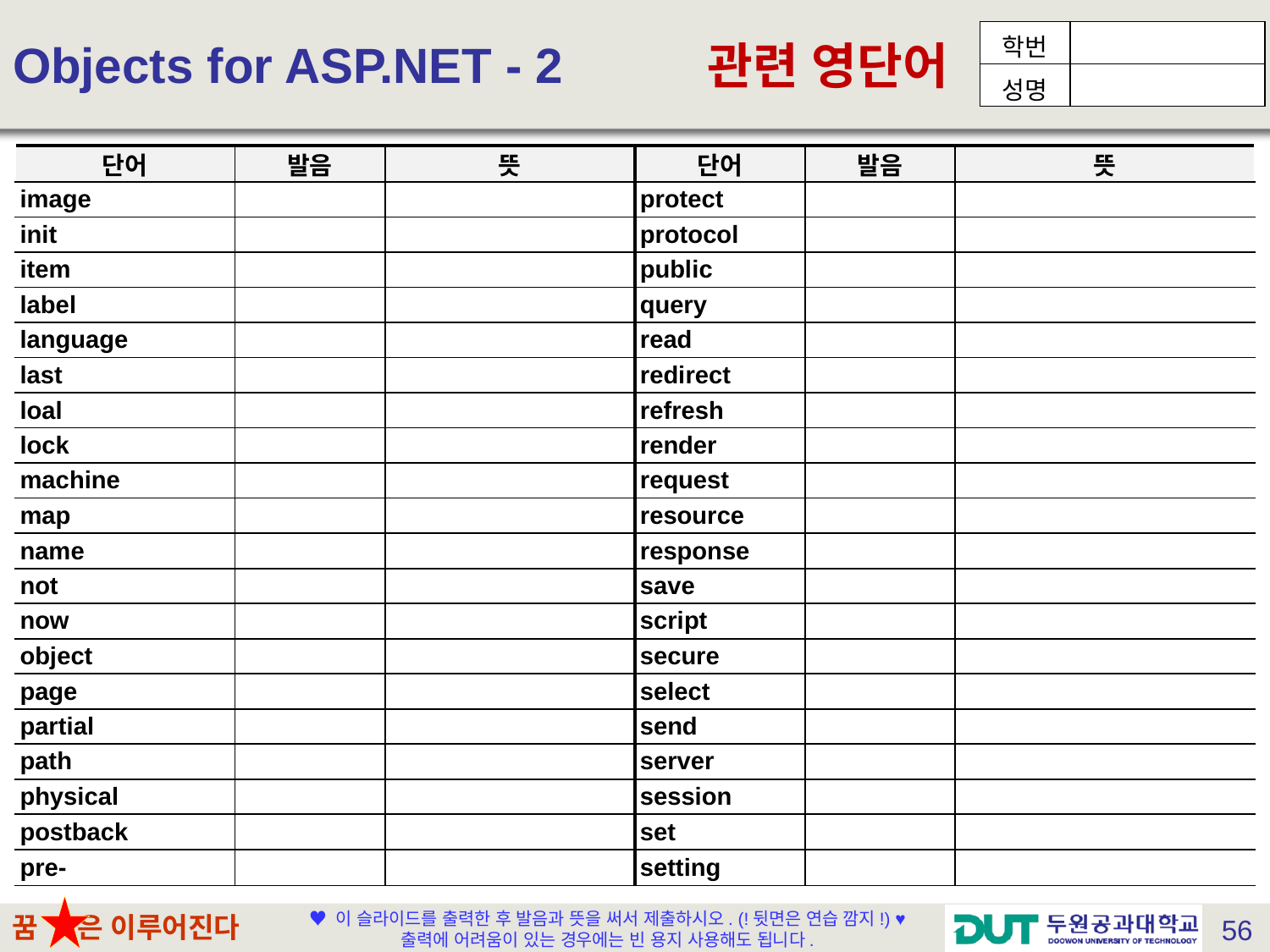

# Objects for ASP.NET - 2
| 단어 | 발음 | 뜻 | 단어 | 발음 | 뜻 |
| --- | --- | --- | --- | --- | --- |
| image |  |  | protect |  |  |
| init |  |  | protocol |  |  |
| item |  |  | public |  |  |
| label |  |  | query |  |  |
| language |  |  | read |  |  |
| last |  |  | redirect |  |  |
| loal |  |  | refresh |  |  |
| lock |  |  | render |  |  |
| machine |  |  | request |  |  |
| map |  |  | resource |  |  |
| name |  |  | response |  |  |
| not |  |  | save |  |  |
| now |  |  | script |  |  |
| object |  |  | secure |  |  |
| page |  |  | select |  |  |
| partial |  |  | send |  |  |
| path |  |  | server |  |  |
| physical |  |  | session |  |  |
| postback |  |  | set |  |  |
| pre- |  |  | setting |  |  |